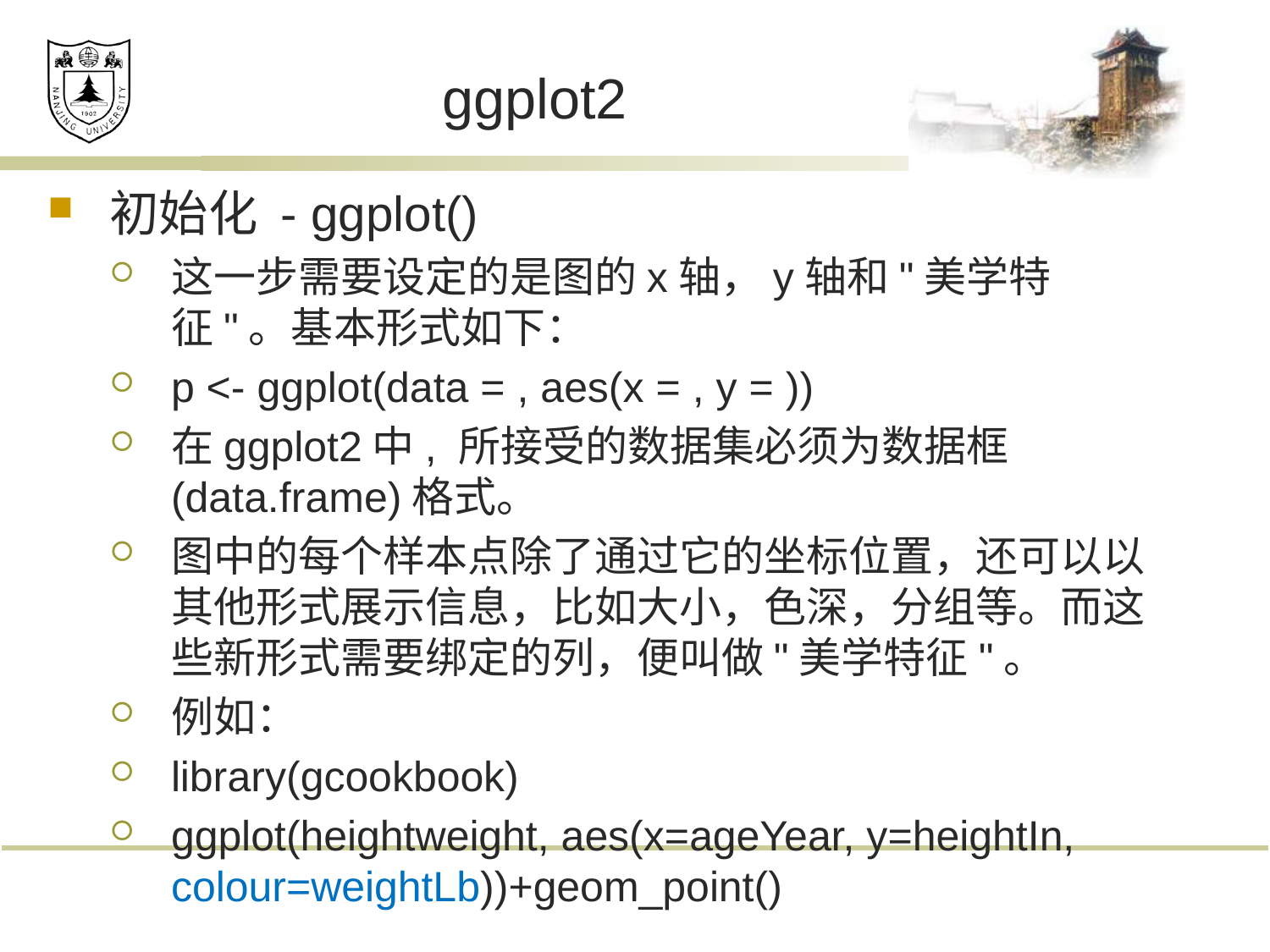

# ggplot2
初始化 - ggplot()
这一步需要设定的是图的x轴，y轴和"美学特征"。基本形式如下：
p <- ggplot(data = , aes(x = , y = ))
在ggplot2中, 所接受的数据集必须为数据框(data.frame)格式。
图中的每个样本点除了通过它的坐标位置，还可以以其他形式展示信息，比如大小，色深，分组等。而这些新形式需要绑定的列，便叫做"美学特征"。
例如：
library(gcookbook)
ggplot(heightweight, aes(x=ageYear, y=heightIn, colour=weightLb))+geom_point()